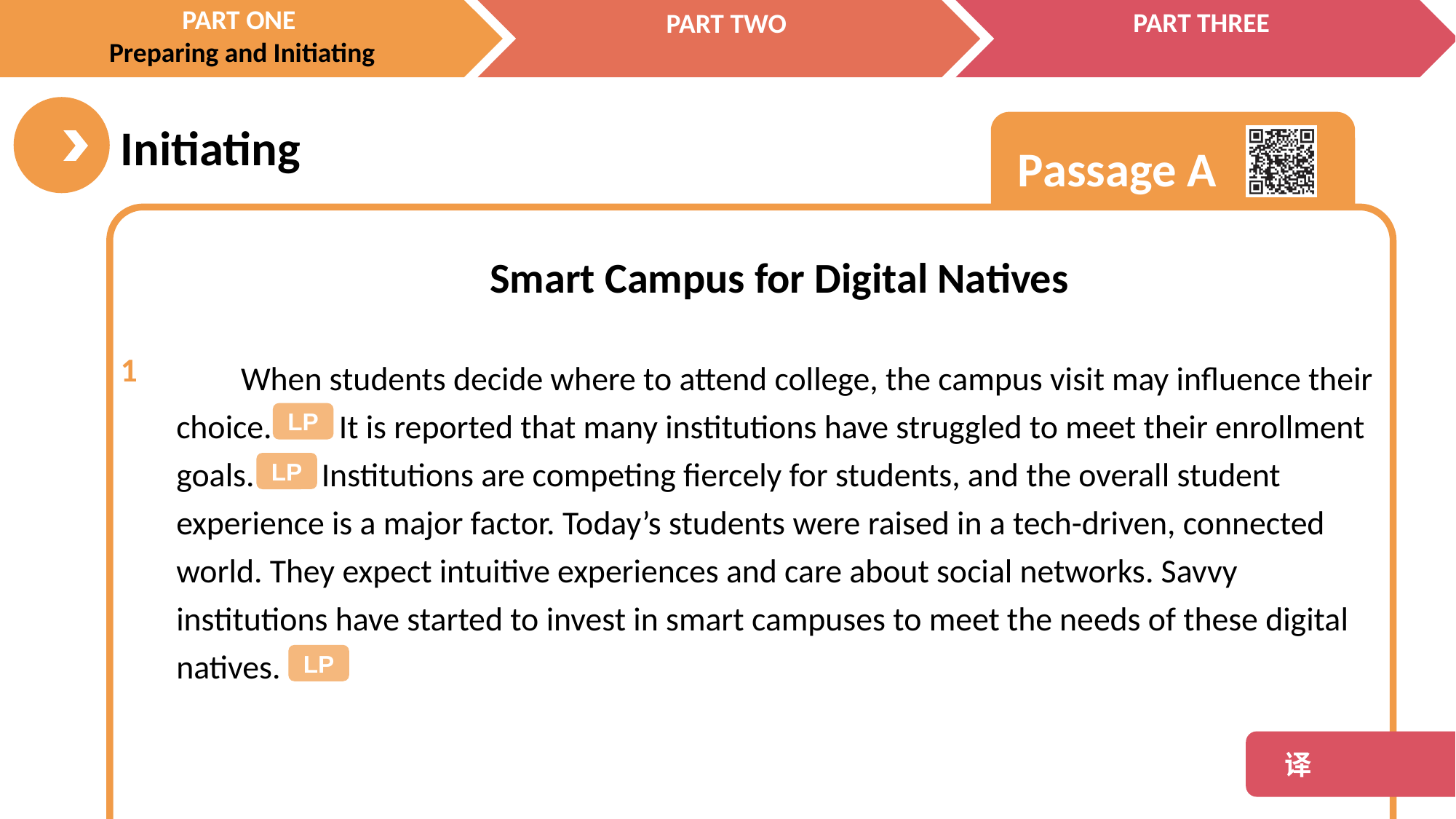

Smart Campus for Digital Natives

When students decide where to attend college, the campus visit may influence their choice.         It is reported that many institutions have struggled to meet their enrollment goals.         Institutions are competing fiercely for students, and the overall student experience is a major factor. Today’s students were raised in a tech-driven, connected world. They expect intuitive experiences and care about social networks. Savvy institutions have started to invest in smart campuses to meet the needs of these digital natives.

1

LP
LP
LP
   译